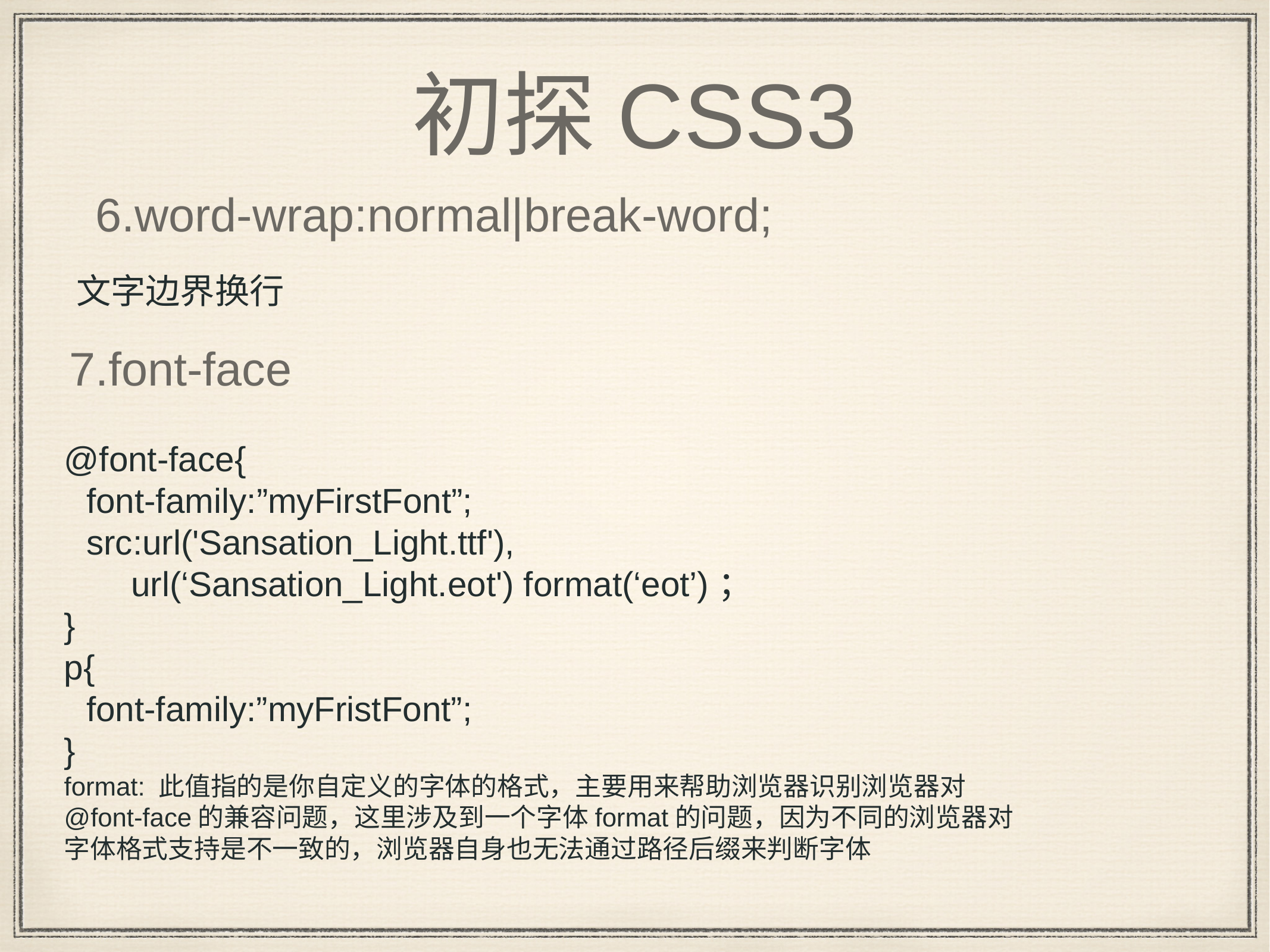

# 初探CSS3
6.word-wrap:normal|break-word;
文字边界换行
7.font-face
@font-face{
font-family:”myFirstFont”;
src:url('Sansation_Light.ttf'),
url(‘Sansation_Light.eot') format(‘eot’)；
}
p{
font-family:”myFristFont”;
}
format: 此值指的是你自定义的字体的格式，主要用来帮助浏览器识别浏览器对@font-face的兼容问题，这里涉及到一个字体format的问题，因为不同的浏览器对字体格式支持是不一致的，浏览器自身也无法通过路径后缀来判断字体